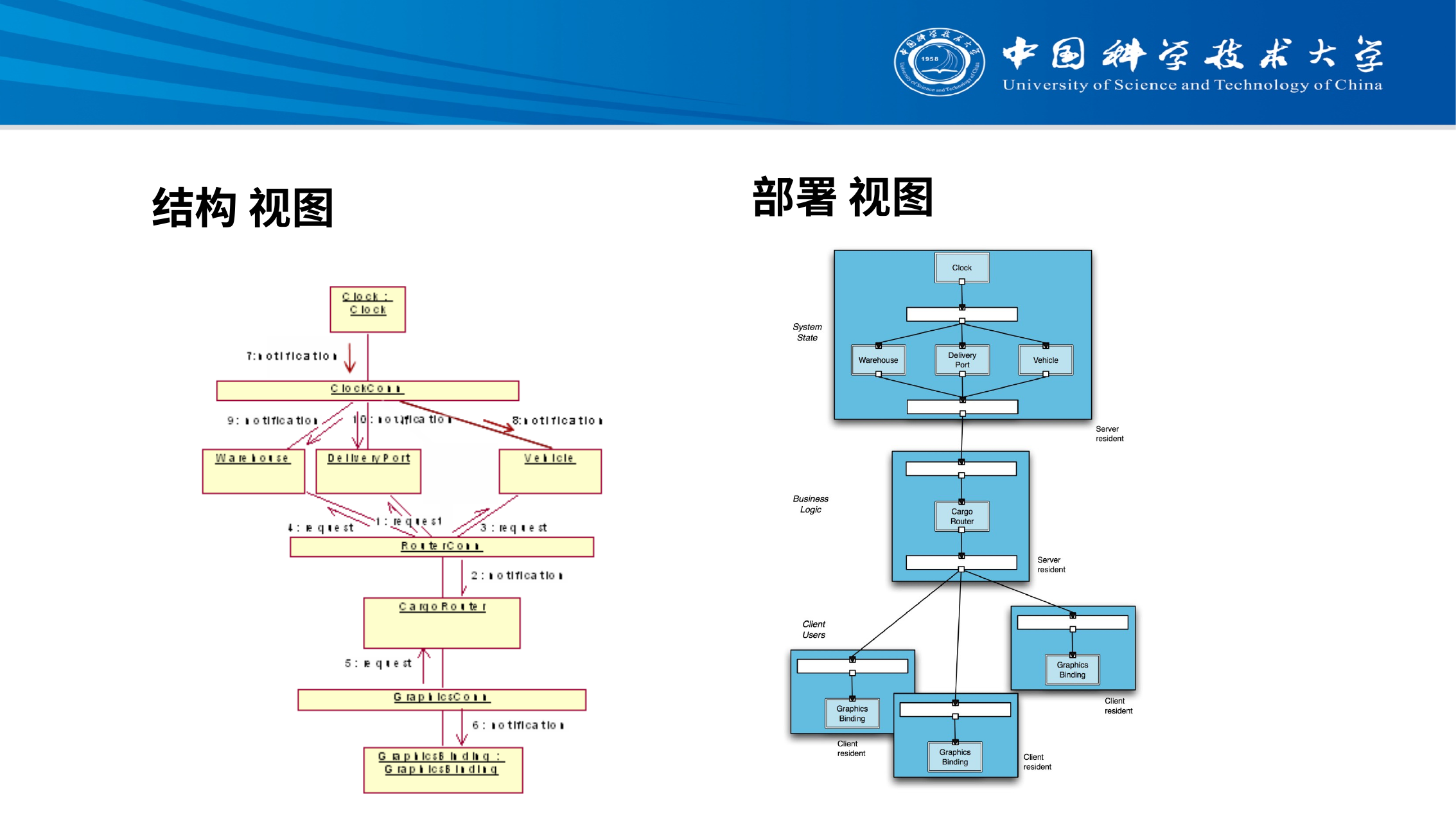

# 体系结构视图: 示例
部署 视图
结构 视图